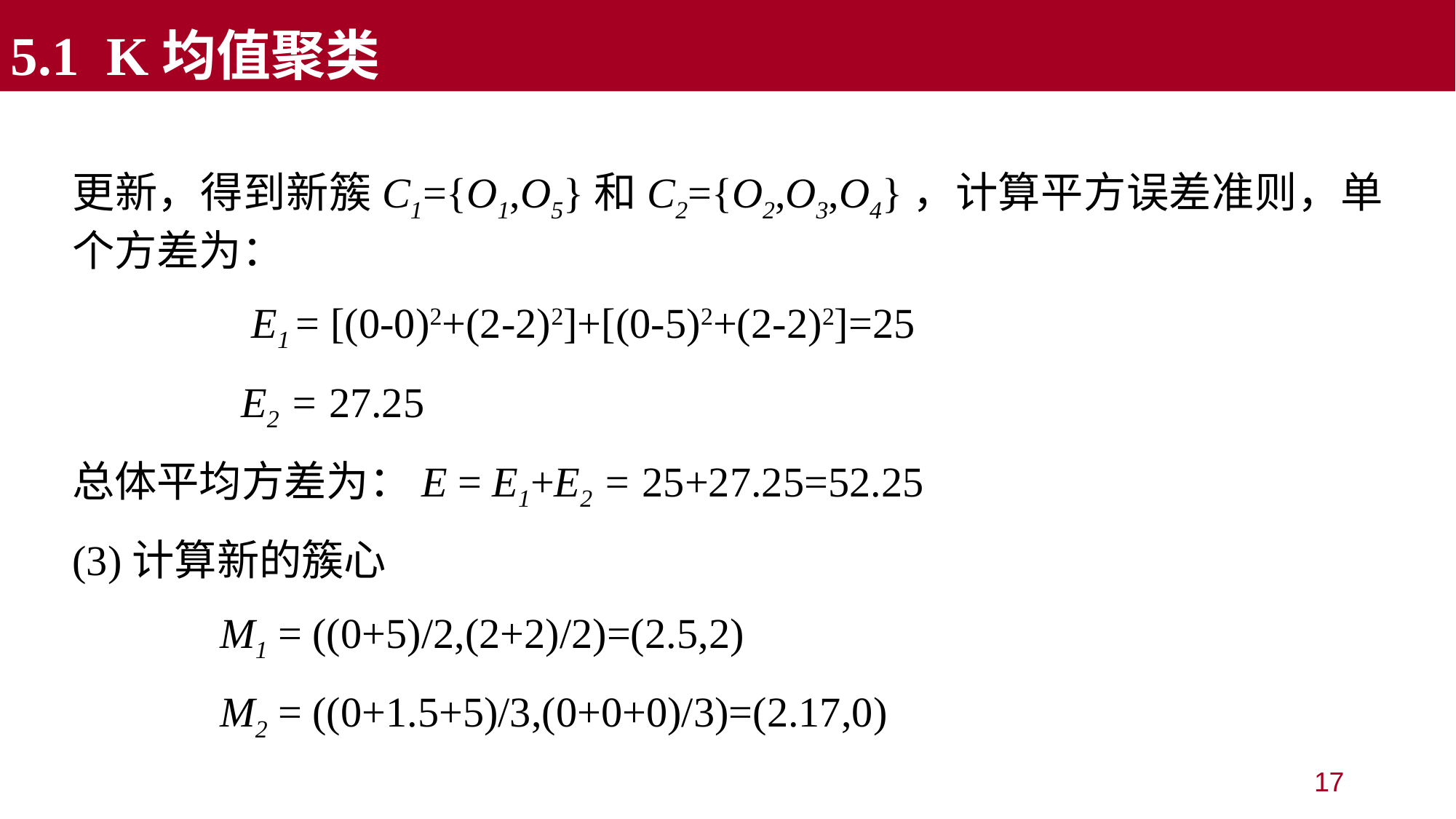

5.1  K均值聚类
更新，得到新簇C1={O1,O5}和C2={O2,O3,O4}，计算平方误差准则，单个方差为：
                 E1 = [(0-0)2+(2-2)2]+[(0-5)2+(2-2)2]=25
                E2 = 27.25
总体平均方差为：E = E1+E2 = 25+27.25=52.25
(3)计算新的簇心
              M1 = ((0+5)/2,(2+2)/2)=(2.5,2)
              M2 = ((0+1.5+5)/3,(0+0+0)/3)=(2.17,0)

17